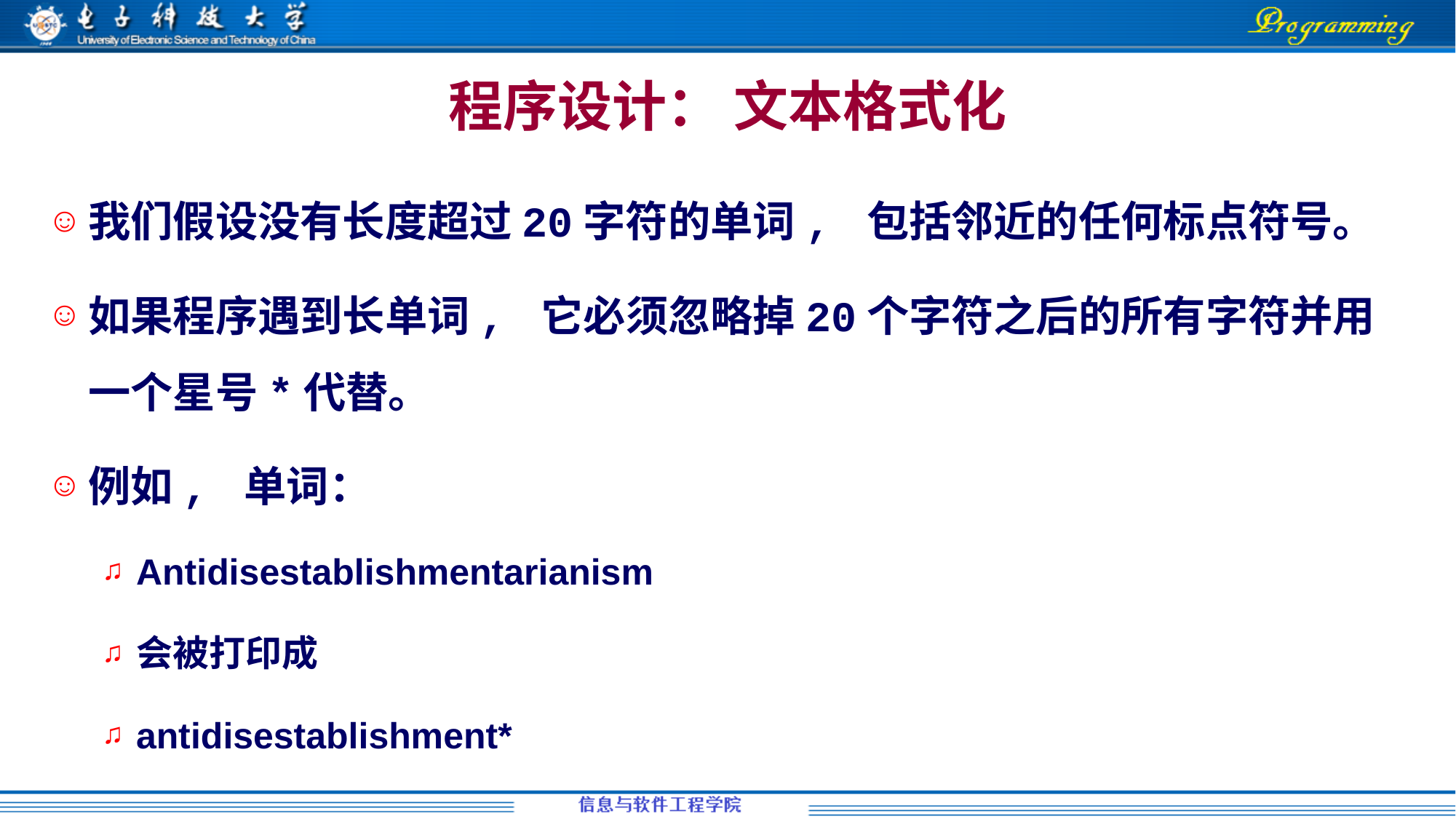

程序设计： 文本格式化
我们假设没有长度超过20字符的单词, 包括邻近的任何标点符号。
如果程序遇到长单词, 它必须忽略掉20个字符之后的所有字符并用一个星号*代替。
例如, 单词：
Antidisestablishmentarianism
会被打印成
antidisestablishment*